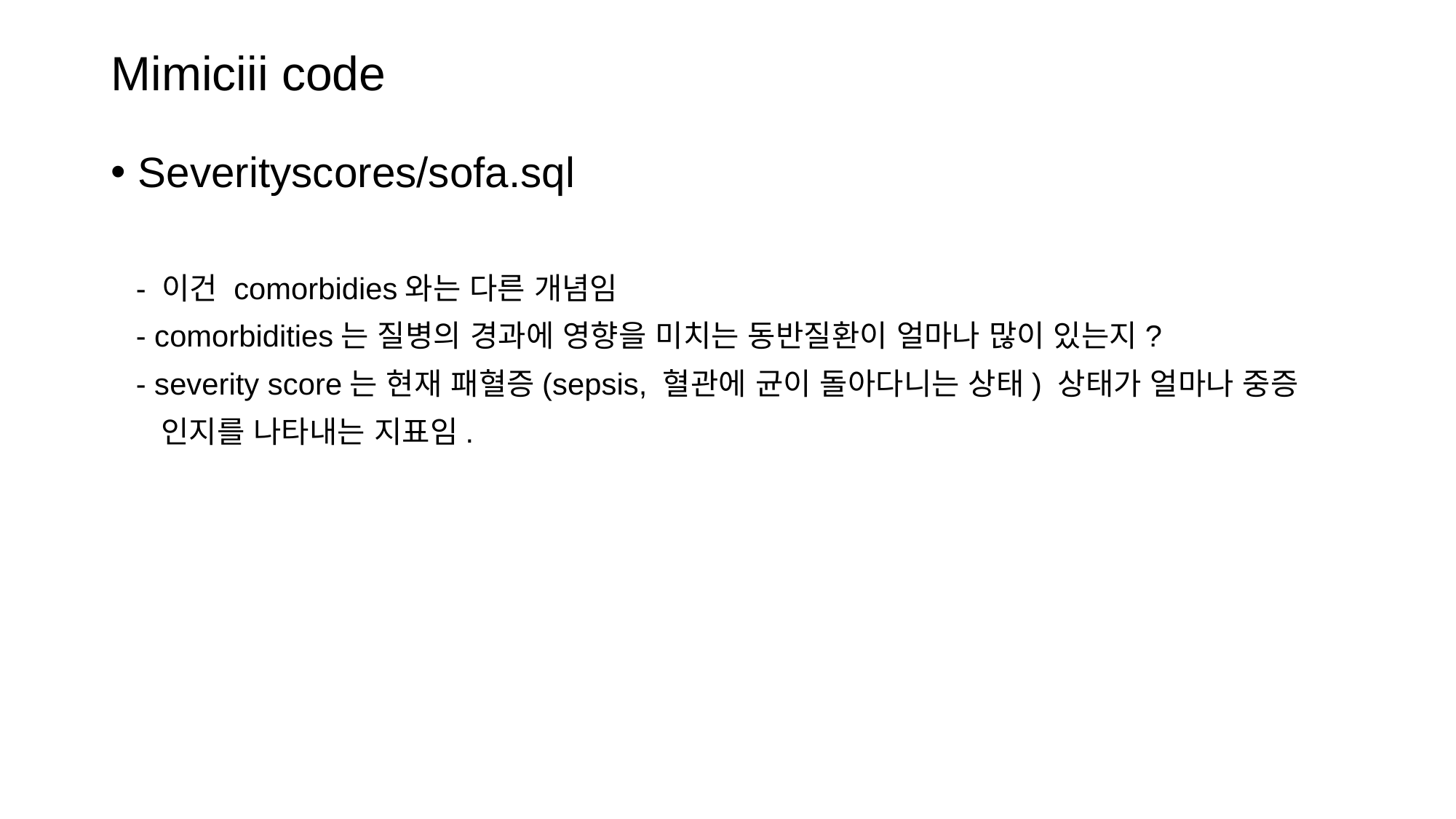

# Mimiciii code
Severityscores/sofa.sql

   - 이건 comorbidies와는 다른 개념임
   - comorbidities는 질병의 경과에 영향을 미치는 동반질환이 얼마나 많이 있는지?
   - severity score는 현재 패혈증(sepsis, 혈관에 균이 돌아다니는 상태) 상태가 얼마나 중증
     인지를 나타내는 지표임.